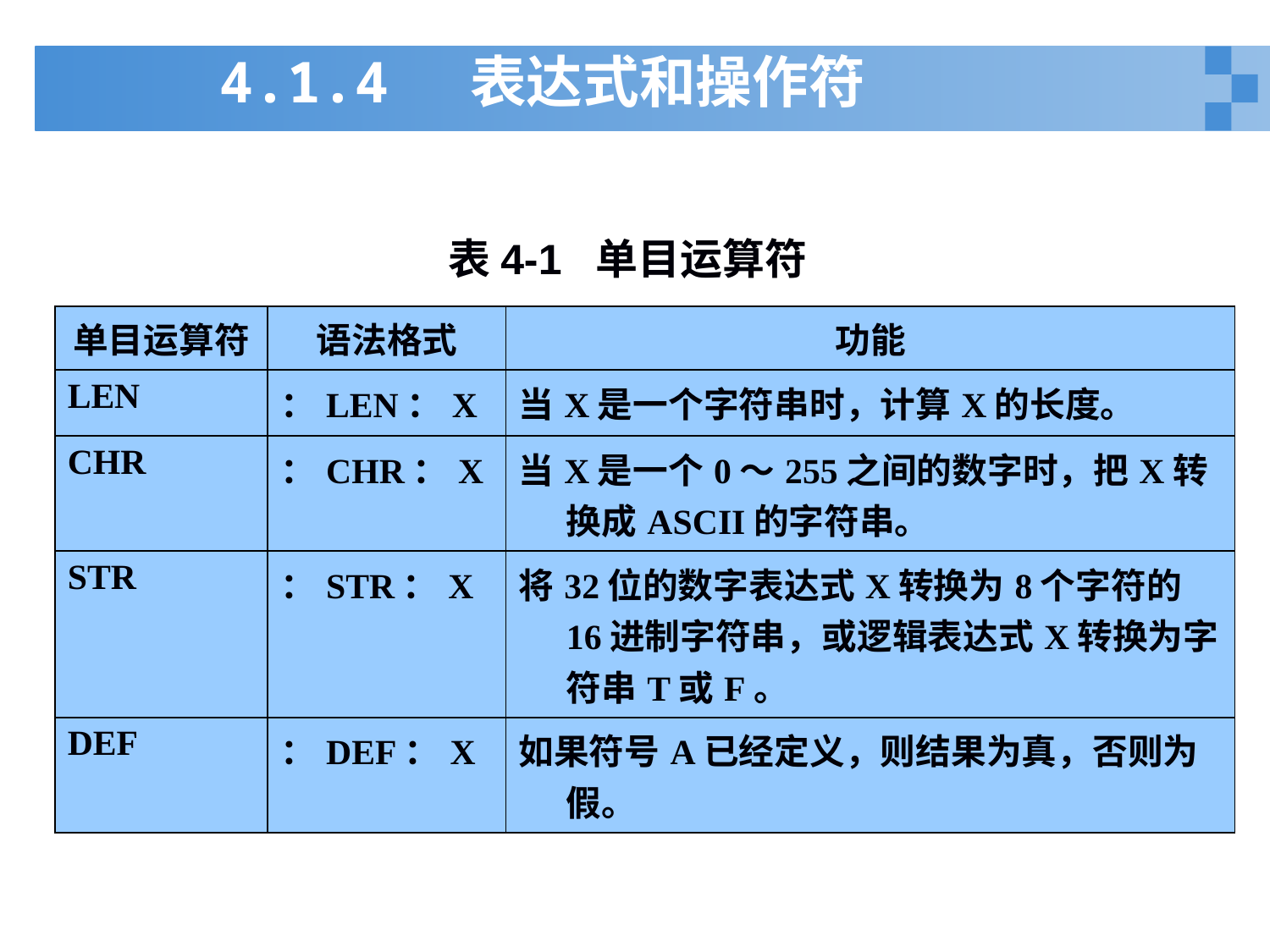

# 4.1.4  表达式和操作符
表4-1  单目运算符
| 单目运算符 | 语法格式 | 功能 |
| --- | --- | --- |
| LEN | ：LEN：X | 当X是一个字符串时，计算X的长度。 |
| CHR | ：CHR：X | 当X是一个0～255之间的数字时，把X转换成ASCII的字符串。 |
| STR | ：STR：X | 将32位的数字表达式X转换为8个字符的16进制字符串，或逻辑表达式X转换为字符串T或F。 |
| DEF | ：DEF：X | 如果符号A已经定义，则结果为真，否则为假。 |